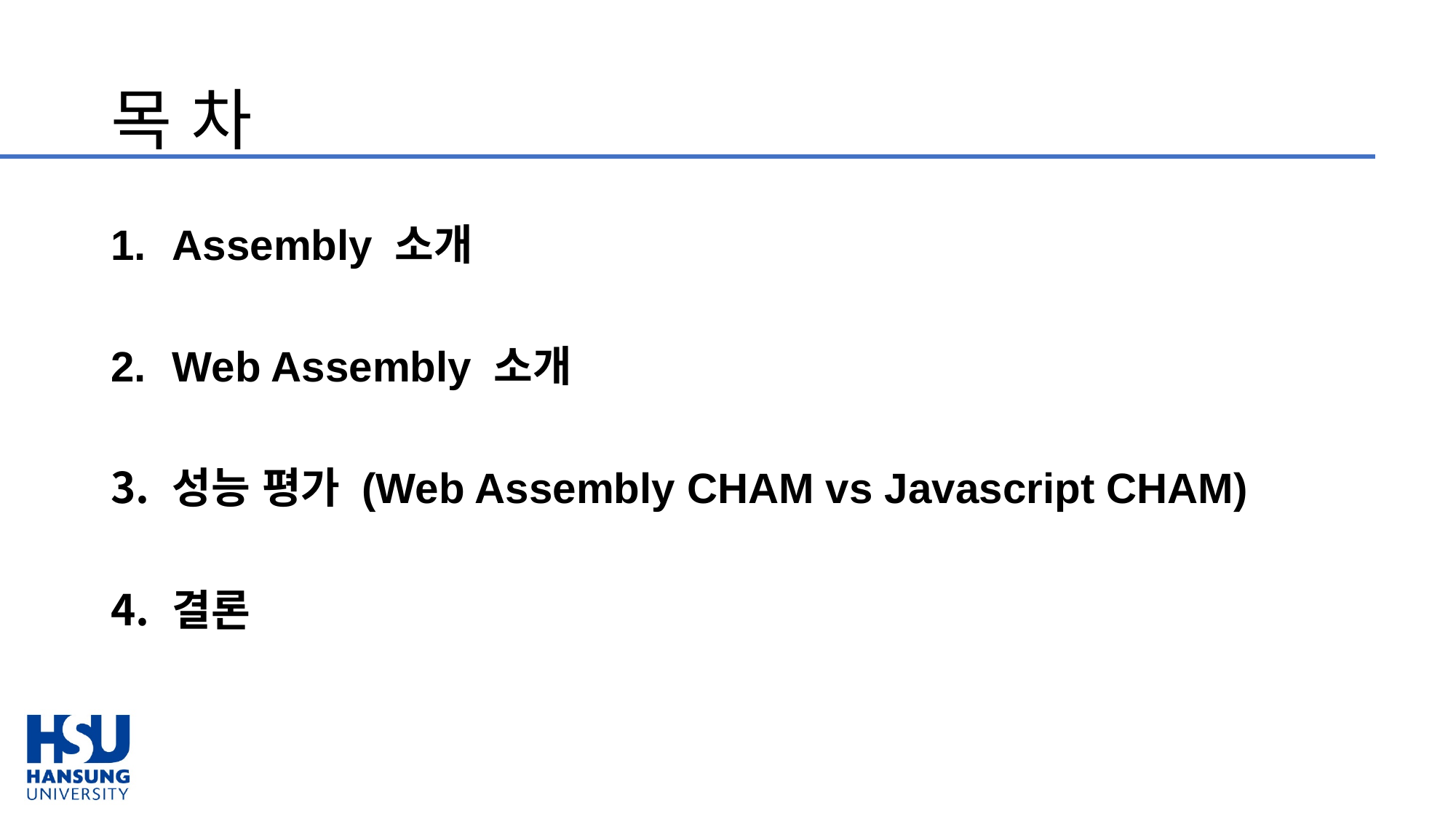

# 목 차
Assembly 소개

Web Assembly 소개

성능 평가 (Web Assembly CHAM vs Javascript CHAM)

결론